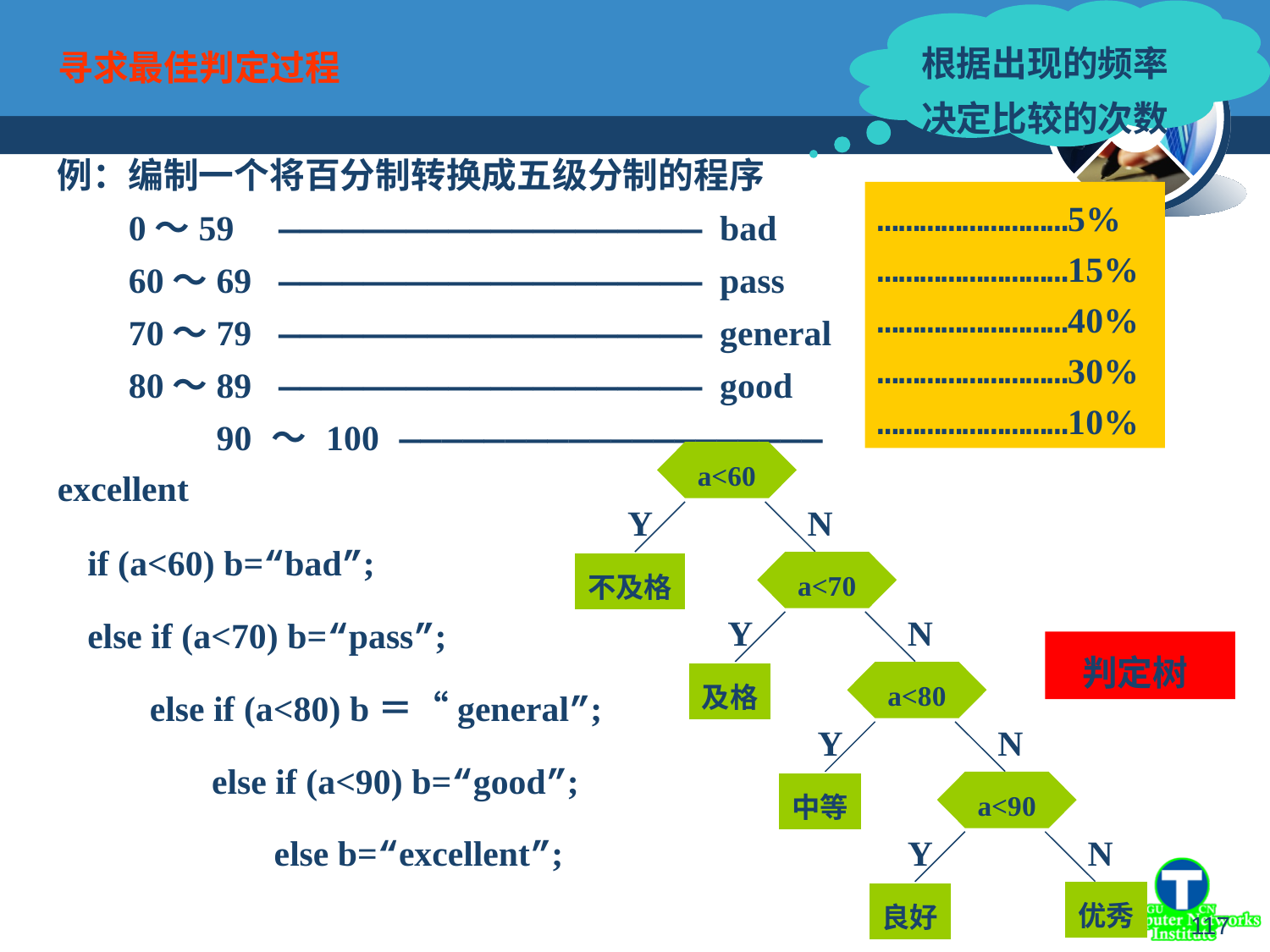

根据出现的频率决定比较的次数
寻求最佳判定过程
例：编制一个将百分制转换成五级分制的程序
        0～59     ————————————————————  bad
        60～69   ————————————————————  pass
        70～79   ————————————————————  general
        80～89   ————————————————————  good
        90～100 ————————————————————  excellent
………………………5%
………………………15%
………………………40%
………………………30%
………………………10%
a<60
Y
N

if (a<60) b=“bad”;
else if (a<70) b=“pass”;
       else if (a<80) b＝“general”;
              else if (a<90) b=“good”;
                     else b=“excellent”;
a<70
不及格
Y
N

  判定树
a<80
及格
Y
N

a<90
中等
Y
N

优秀
117
良好